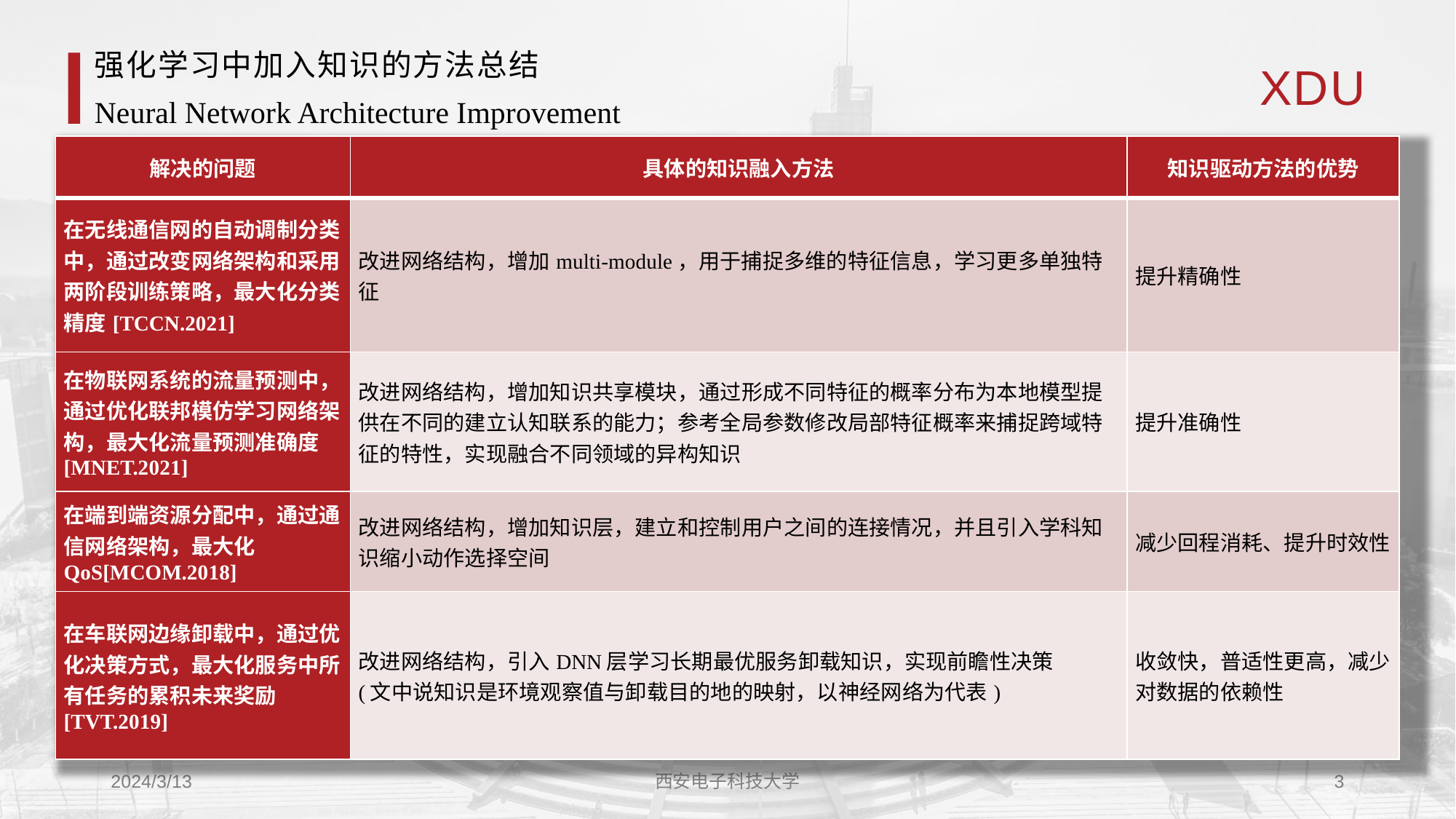

# 强化学习中加入知识的方法总结 Neural Network Architecture Improvement
| 解决的问题 | 具体的知识融入方法 | 知识驱动方法的优势 |
| --- | --- | --- |
| 在无线通信网的自动调制分类中，通过改变网络架构和采用两阶段训练策略，最大化分类精度[TCCN.2021] | 改进网络结构，增加multi-module，用于捕捉多维的特征信息，学习更多单独特征 | 提升精确性 |
| 在物联网系统的流量预测中，通过优化联邦模仿学习网络架构，最大化流量预测准确度[MNET.2021] | 改进网络结构，增加知识共享模块，通过形成不同特征的概率分布为本地模型提供在不同的建立认知联系的能力；参考全局参数修改局部特征概率来捕捉跨域特征的特性，实现融合不同领域的异构知识 | 提升准确性 |
| 在端到端资源分配中，通过通信网络架构，最大化QoS[MCOM.2018] | 改进网络结构，增加知识层，建立和控制用户之间的连接情况，并且引入学科知识缩小动作选择空间 | 减少回程消耗、提升时效性 |
| 在车联网边缘卸载中，通过优化决策方式，最大化服务中所有任务的累积未来奖励[TVT.2019] | 改进网络结构，引入DNN层学习长期最优服务卸载知识，实现前瞻性决策 (文中说知识是环境观察值与卸载目的地的映射，以神经网络为代表) | 收敛快，普适性更高，减少对数据的依赖性 |
2024/3/13
西安电子科技大学
3